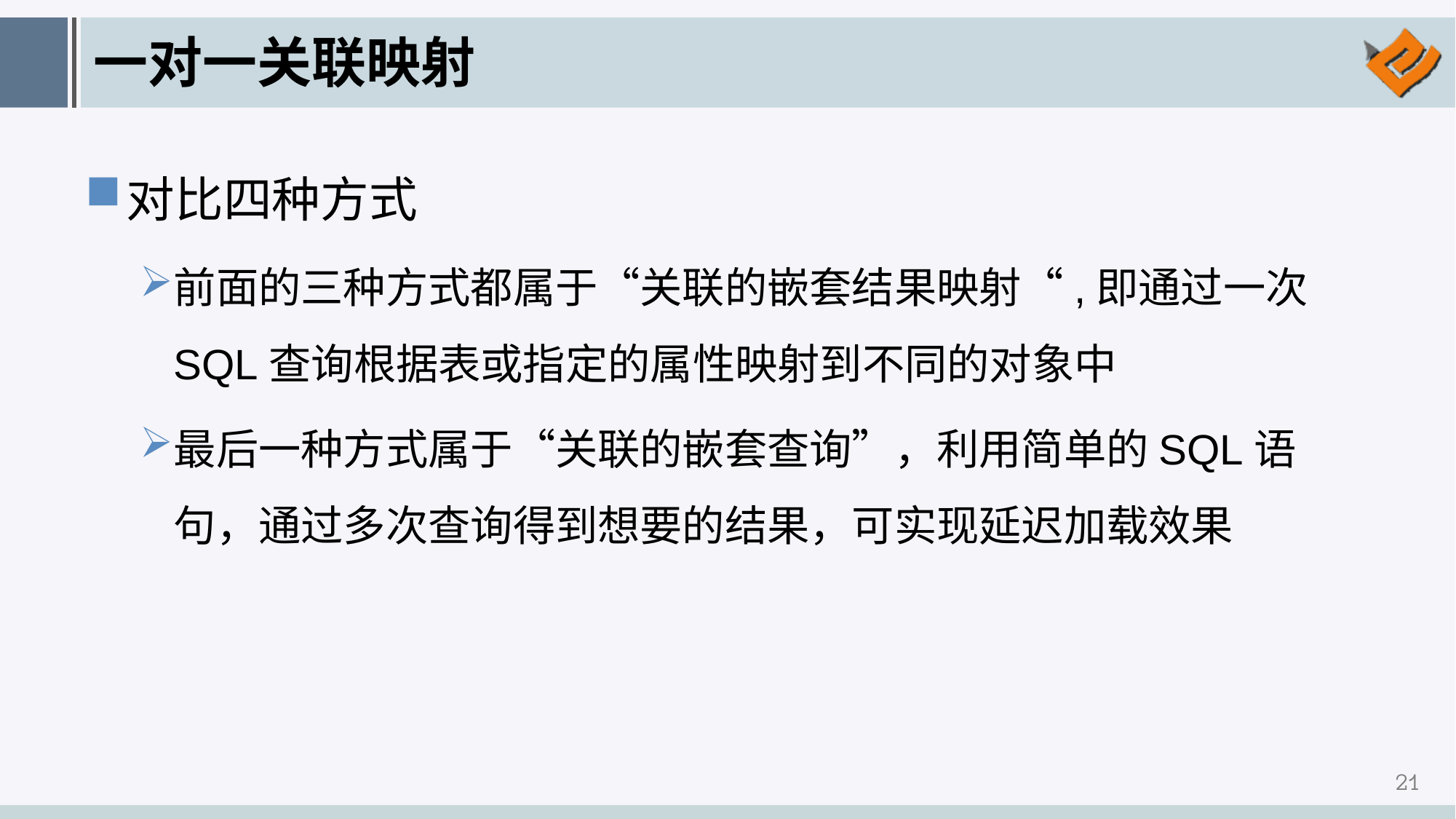

# 一对一关联映射
对比四种方式
前面的三种方式都属于“关联的嵌套结果映射“,即通过一次SQL查询根据表或指定的属性映射到不同的对象中
最后一种方式属于“关联的嵌套查询”，利用简单的SQL语句，通过多次查询得到想要的结果，可实现延迟加载效果